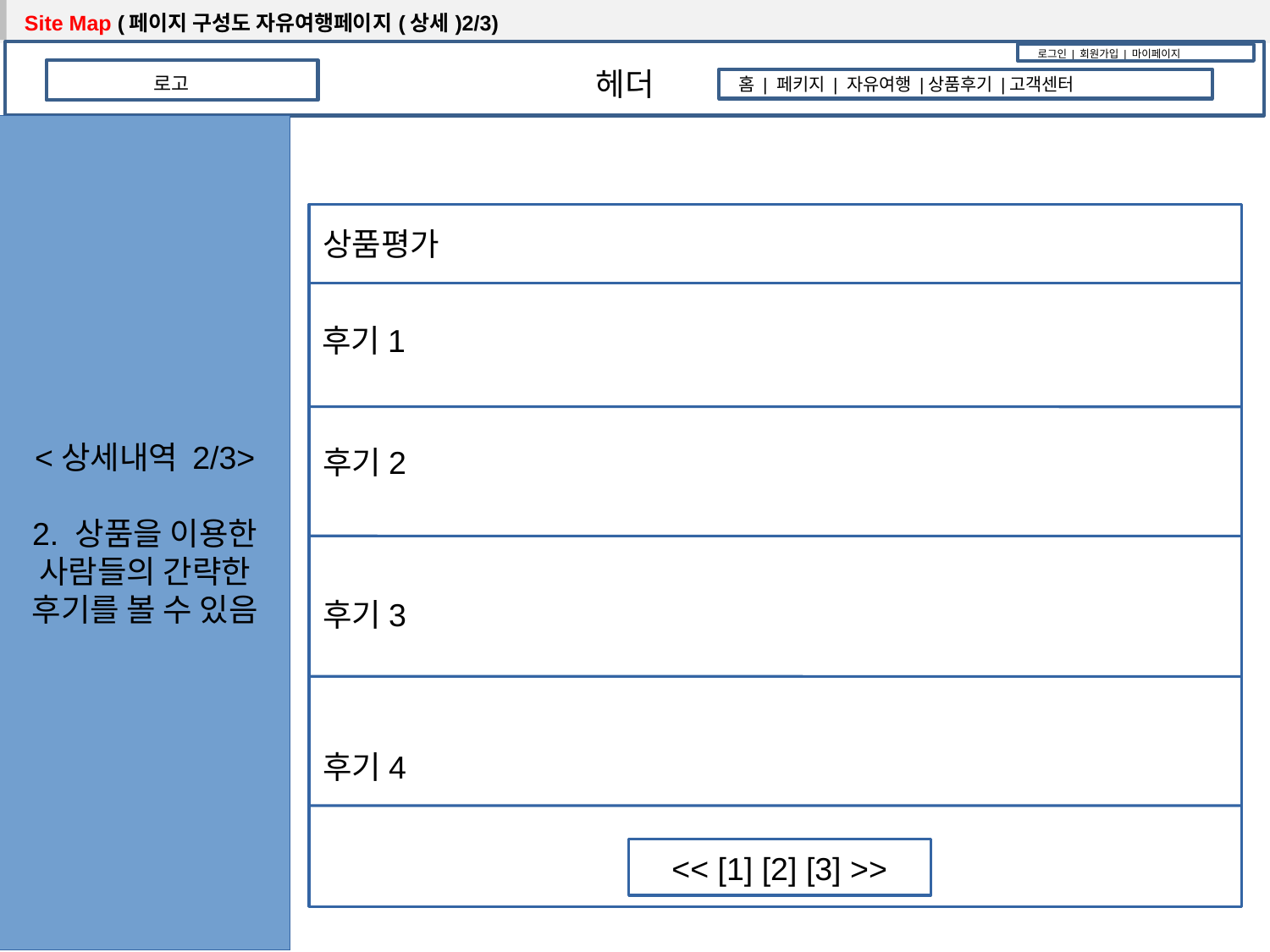

| Site Map (페이지 구성도 자유여행페이지(상세)2/3) |
| --- |

로그인 | 회원가입 | 마이페이지

헤더

로고
홈 | 페키지 | 자유여행 |상품후기 |고객센터

<상세내역 2/3>

2. 상품을 이용한
사람들의 간략한
후기를 볼 수 있음
상품평가

후기2

후기3

후기4

후기1

<< [1] [2] [3] >>